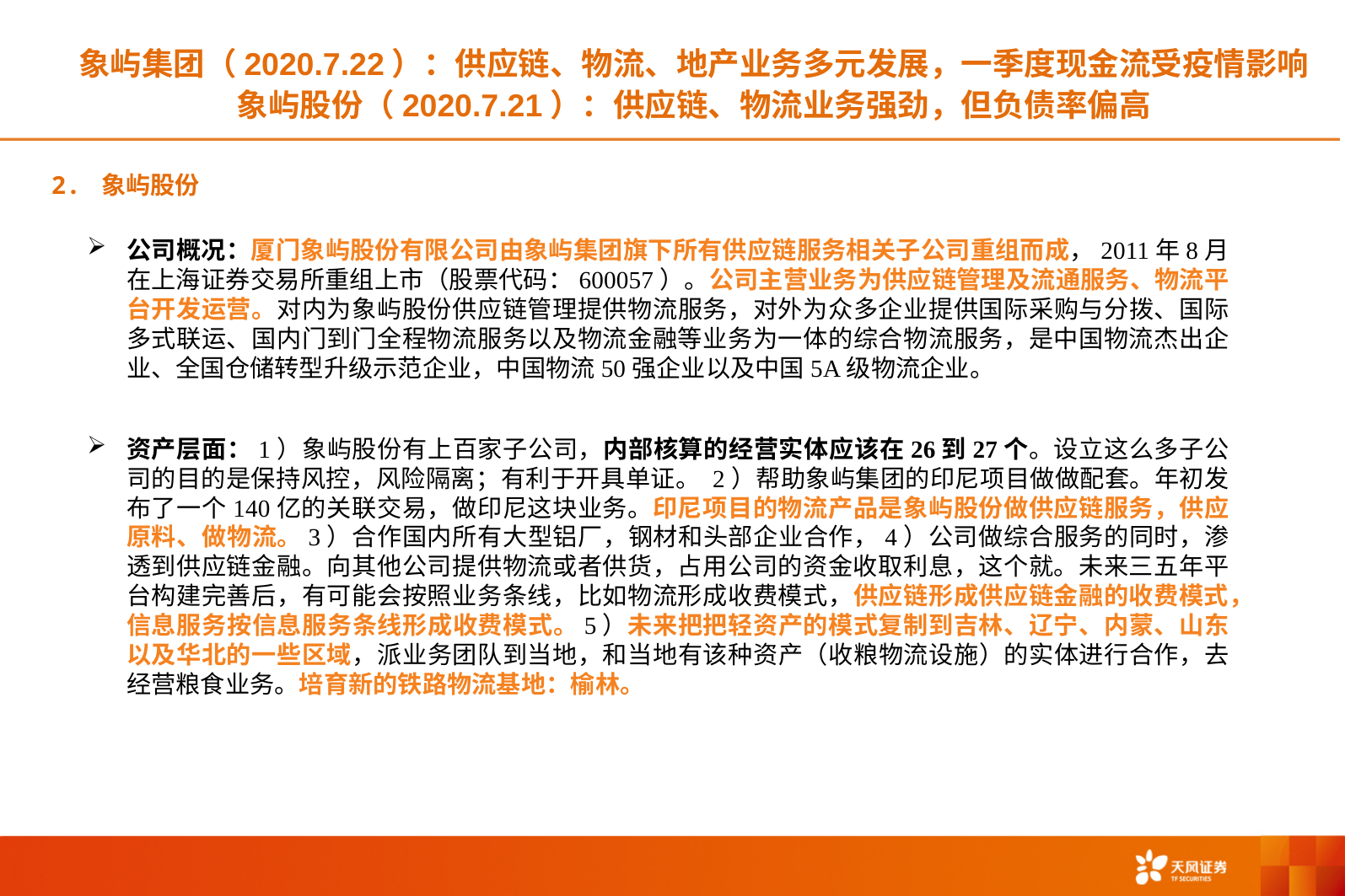

象屿集团（2020.7.22）：供应链、物流、地产业务多元发展，一季度现金流受疫情影响
象屿股份（2020.7.21）：供应链、物流业务强劲，但负债率偏高

2. 象屿股份
公司概况：厦门象屿股份有限公司由象屿集团旗下所有供应链服务相关子公司重组而成，2011年8月在上海证券交易所重组上市（股票代码：600057）。公司主营业务为供应链管理及流通服务、物流平台开发运营。对内为象屿股份供应链管理提供物流服务，对外为众多企业提供国际采购与分拨、国际多式联运、国内门到门全程物流服务以及物流金融等业务为一体的综合物流服务，是中国物流杰出企业、全国仓储转型升级示范企业，中国物流50强企业以及中国5A级物流企业。
资产层面：1）象屿股份有上百家子公司，内部核算的经营实体应该在26到27个。设立这么多子公司的目的是保持风控，风险隔离；有利于开具单证。 2）帮助象屿集团的印尼项目做做配套。年初发布了一个140亿的关联交易，做印尼这块业务。印尼项目的物流产品是象屿股份做供应链服务，供应原料、做物流。3）合作国内所有大型铝厂，钢材和头部企业合作，4）公司做综合服务的同时，渗透到供应链金融。向其他公司提供物流或者供货，占用公司的资金收取利息，这个就。未来三五年平台构建完善后，有可能会按照业务条线，比如物流形成收费模式，供应链形成供应链金融的收费模式，信息服务按信息服务条线形成收费模式。5）未来把把轻资产的模式复制到吉林、辽宁、内蒙、山东以及华北的一些区域，派业务团队到当地，和当地有该种资产（收粮物流设施）的实体进行合作，去经营粮食业务。培育新的铁路物流基地：榆林。
42